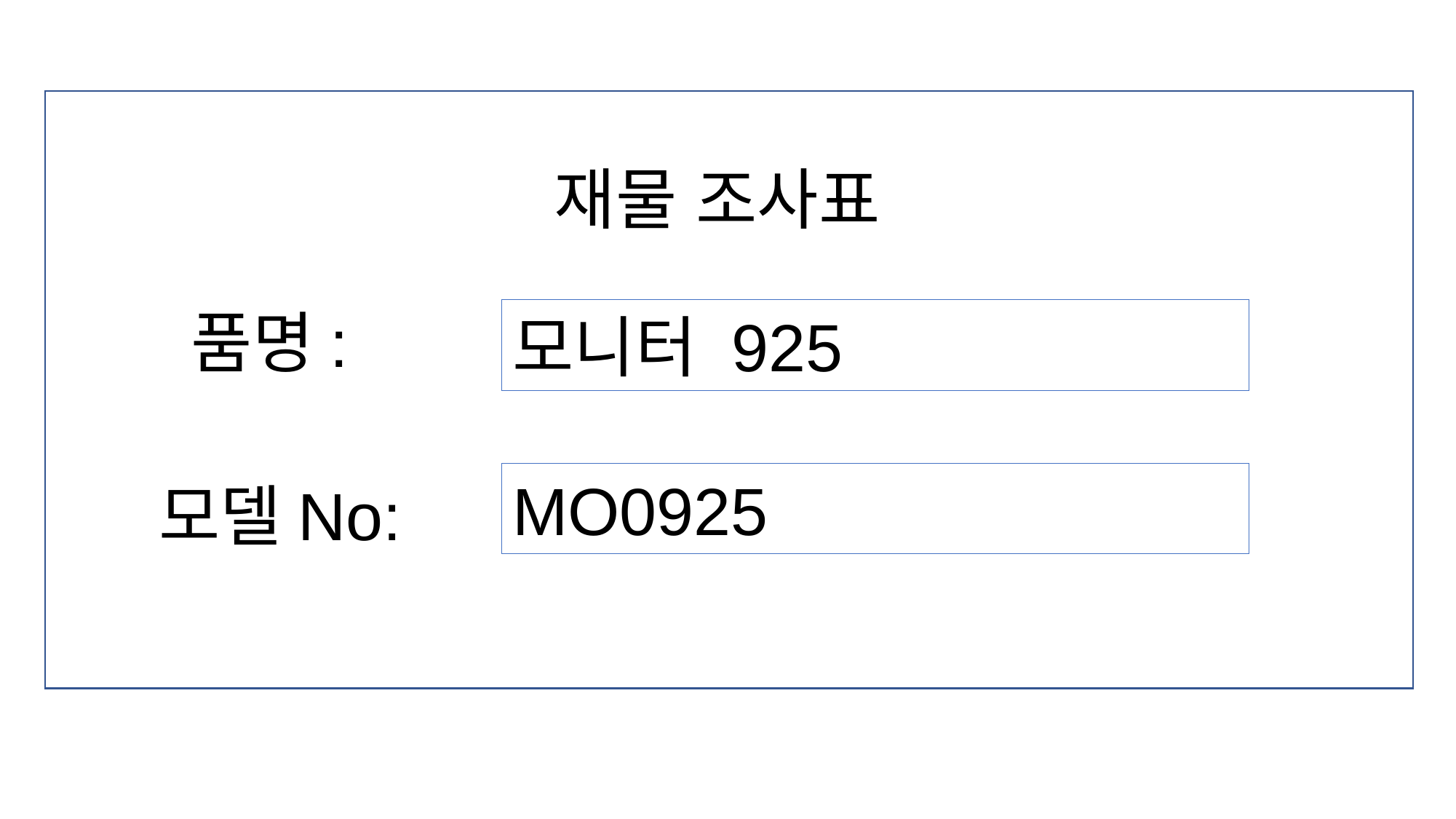

재물 조사표
품명:
모니터 925
MO0925
모델No: